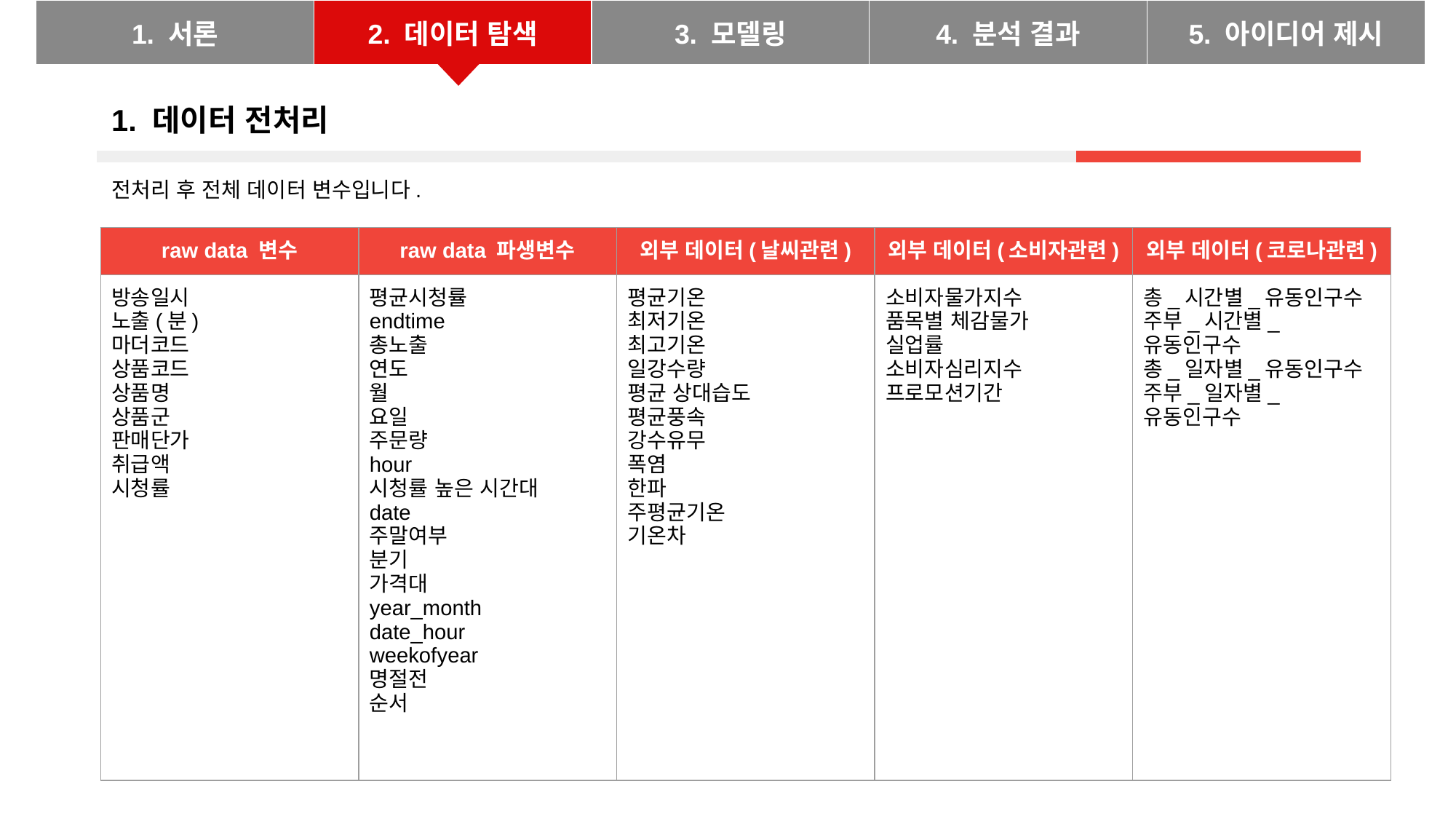

| 1. 서론 | 2. 데이터 탐색 | 3. 모델링 | 4. 분석 결과 | 5. 아이디어 제시 |
| --- | --- | --- | --- | --- |

1. 데이터 전처리

전처리 후 전체 데이터 변수입니다.
| raw data 변수 | raw data 파생변수 | 외부 데이터(날씨관련) | 외부 데이터(소비자관련) | 외부 데이터(코로나관련) |
| --- | --- | --- | --- | --- |
| 방송일시 노출(분) 마더코드 상품코드 상품명 상품군 판매단가 취급액 시청률 | 평균시청률 endtime 총노출 연도 월 요일 주문량 hour 시청률 높은 시간대 date 주말여부 분기 가격대 year\_month date\_hour weekofyear 명절전 순서 | 평균기온 최저기온 최고기온 일강수량 평균 상대습도 평균풍속 강수유무 폭염 한파 주평균기온 기온차 | 소비자물가지수 품목별 체감물가 실업률 소비자심리지수 프로모션기간 | 총\_시간별\_유동인구수 주부\_시간별\_유동인구수 총\_일자별\_유동인구수 주부\_일자별\_유동인구수 |